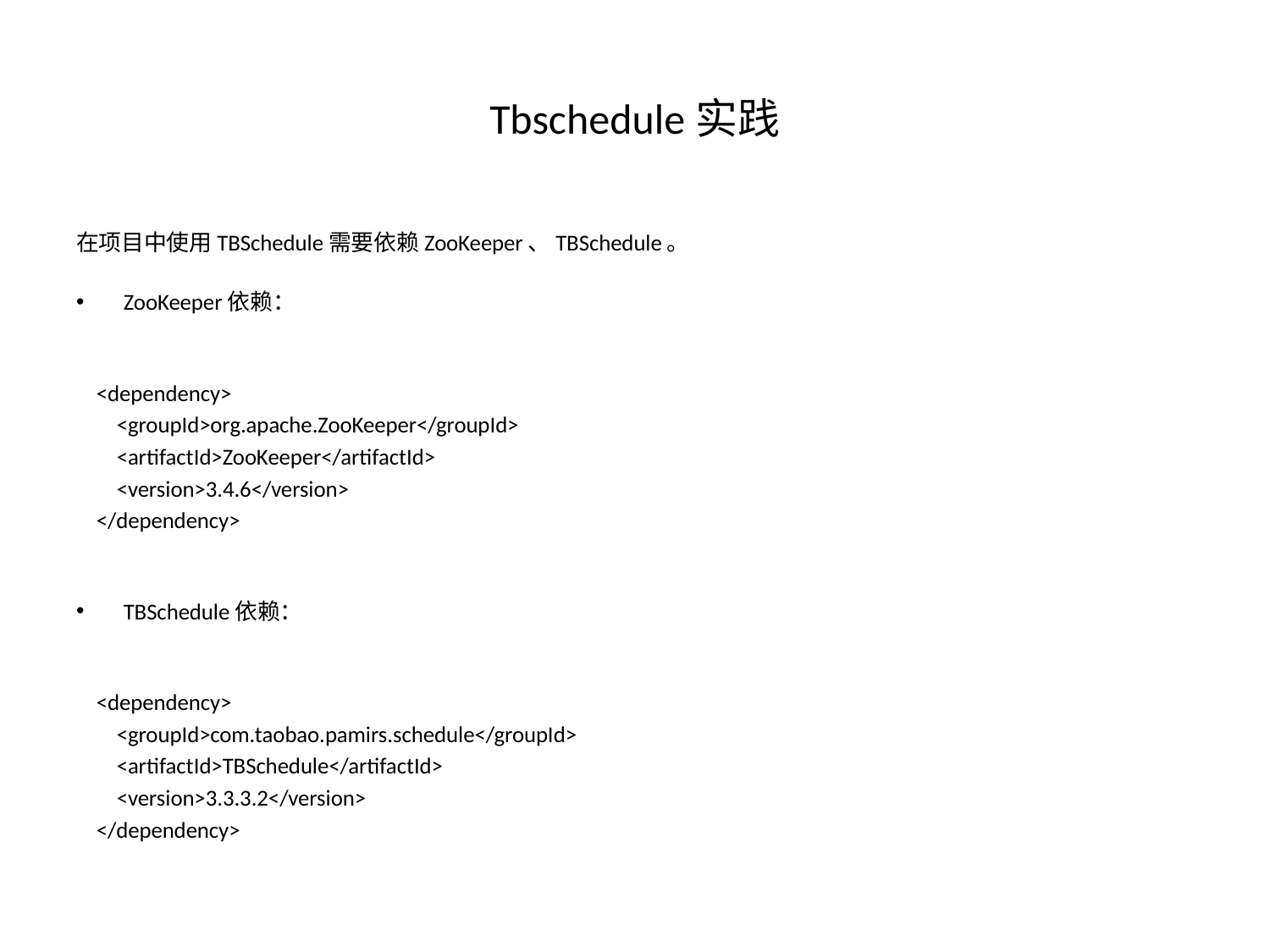

# Tbschedule实践
在项目中使用TBSchedule需要依赖ZooKeeper、TBSchedule。
ZooKeeper依赖：

    <dependency>
        <groupId>org.apache.ZooKeeper</groupId>
        <artifactId>ZooKeeper</artifactId>
        <version>3.4.6</version>
    </dependency>

TBSchedule依赖：

    <dependency>
        <groupId>com.taobao.pamirs.schedule</groupId>
        <artifactId>TBSchedule</artifactId>
        <version>3.3.3.2</version>
    </dependency>